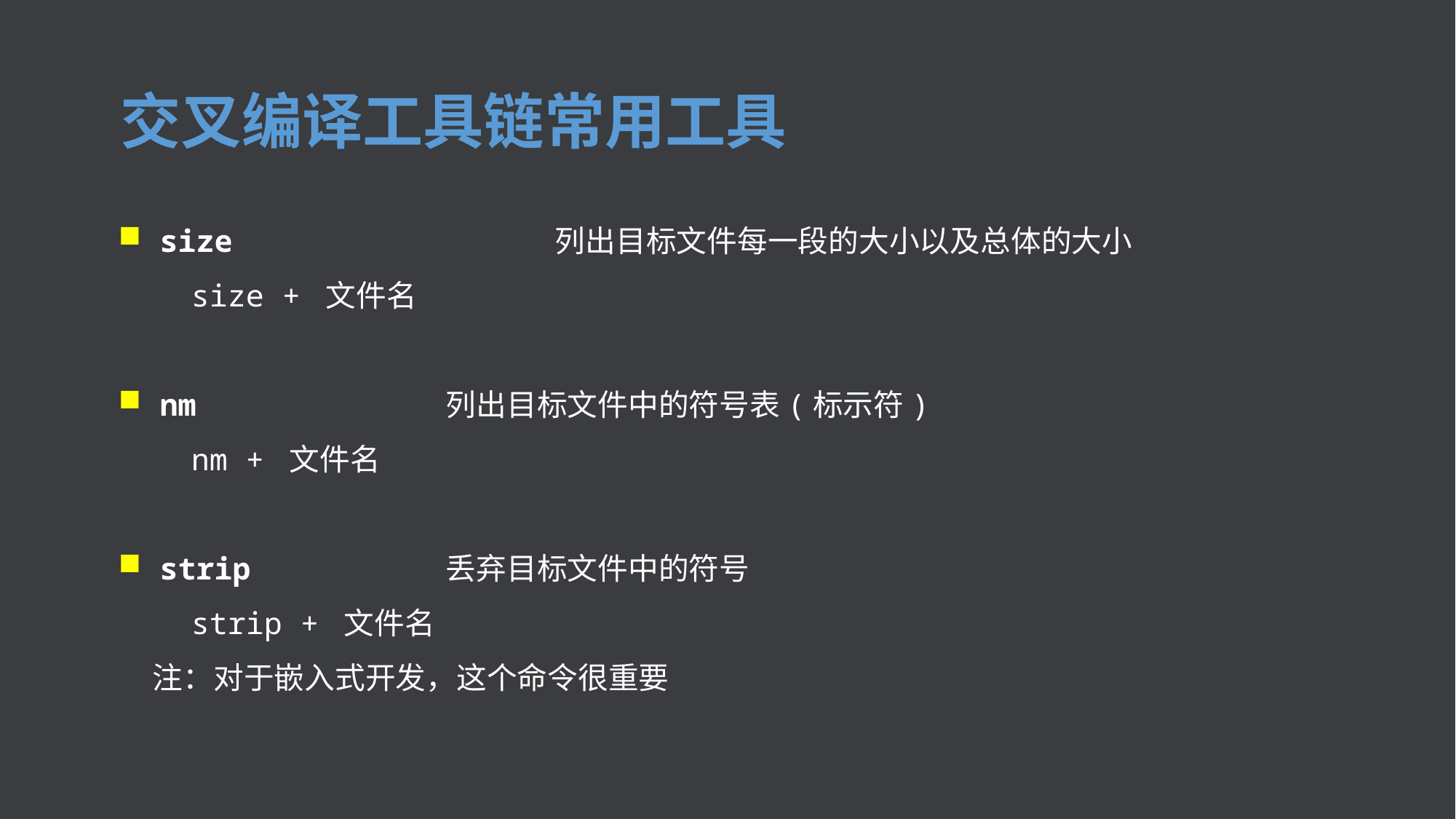

交叉编译工具链常用工具

 size			列出目标文件每一段的大小以及总体的大小
    size + 文件名

 nm			列出目标文件中的符号表(标示符)
    nm + 文件名

 strip		丢弃目标文件中的符号
    strip + 文件名
    注：对于嵌入式开发，这个命令很重要